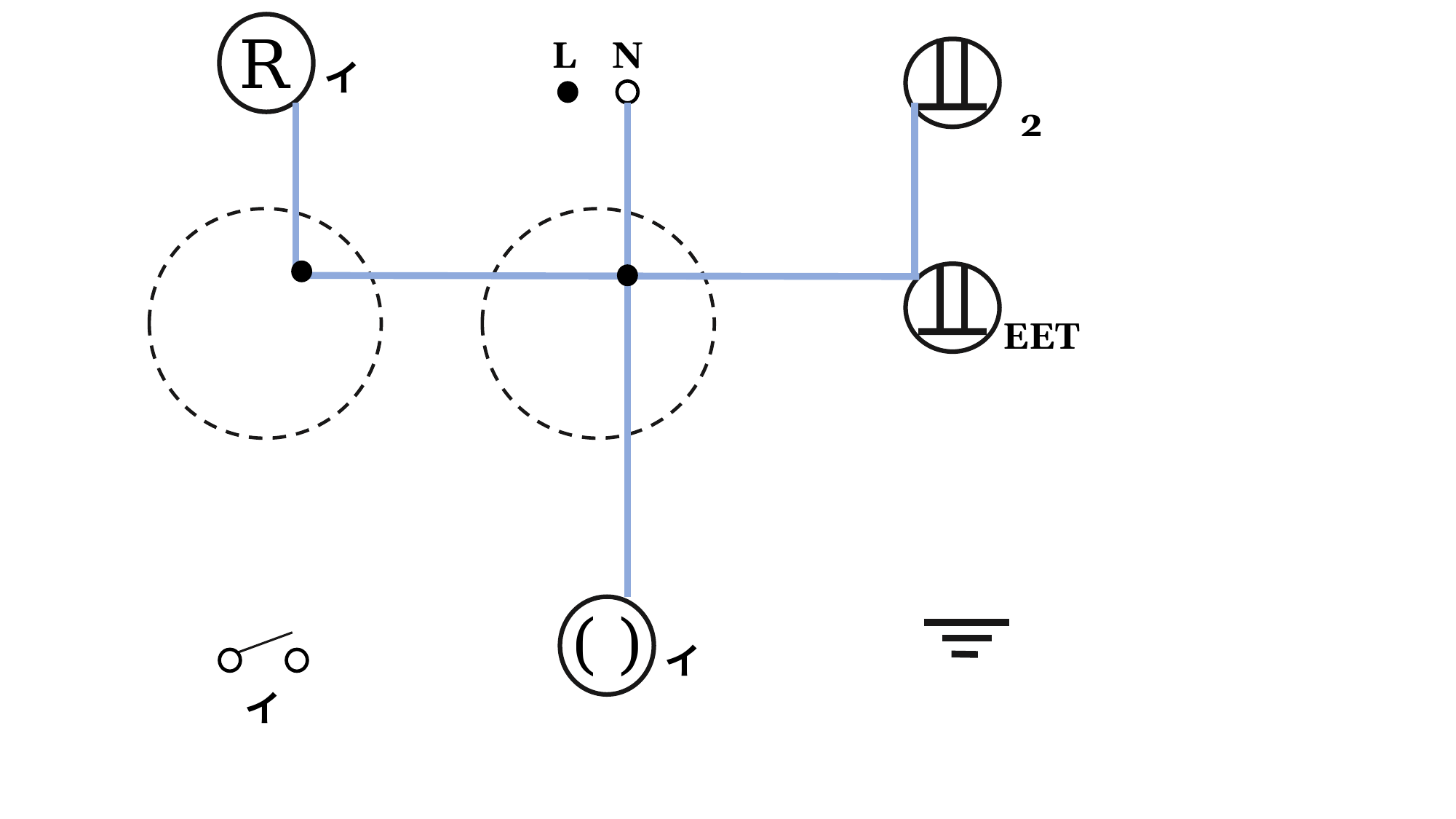

R
L
N

イ

2

EET
( )

イ

イ